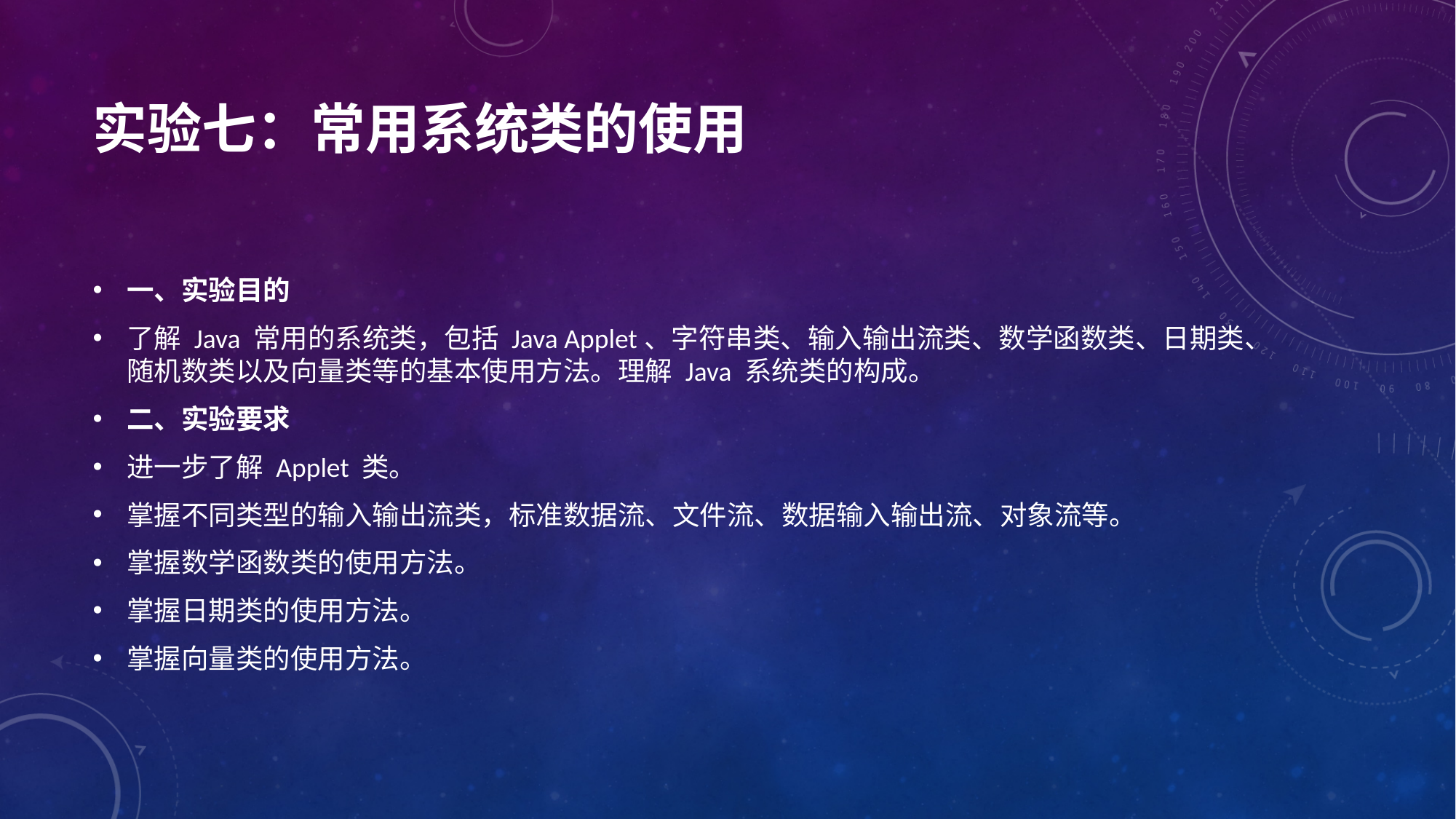

# 实验七：常用系统类的使用
一、实验目的
了解 Java 常用的系统类，包括 Java Applet、字符串类、输入输出流类、数学函数类、日期类、随机数类以及向量类等的基本使用方法。理解 Java 系统类的构成。
二、实验要求
进一步了解 Applet 类。
掌握不同类型的输入输出流类，标准数据流、文件流、数据输入输出流、对象流等。
掌握数学函数类的使用方法。
掌握日期类的使用方法。
掌握向量类的使用方法。